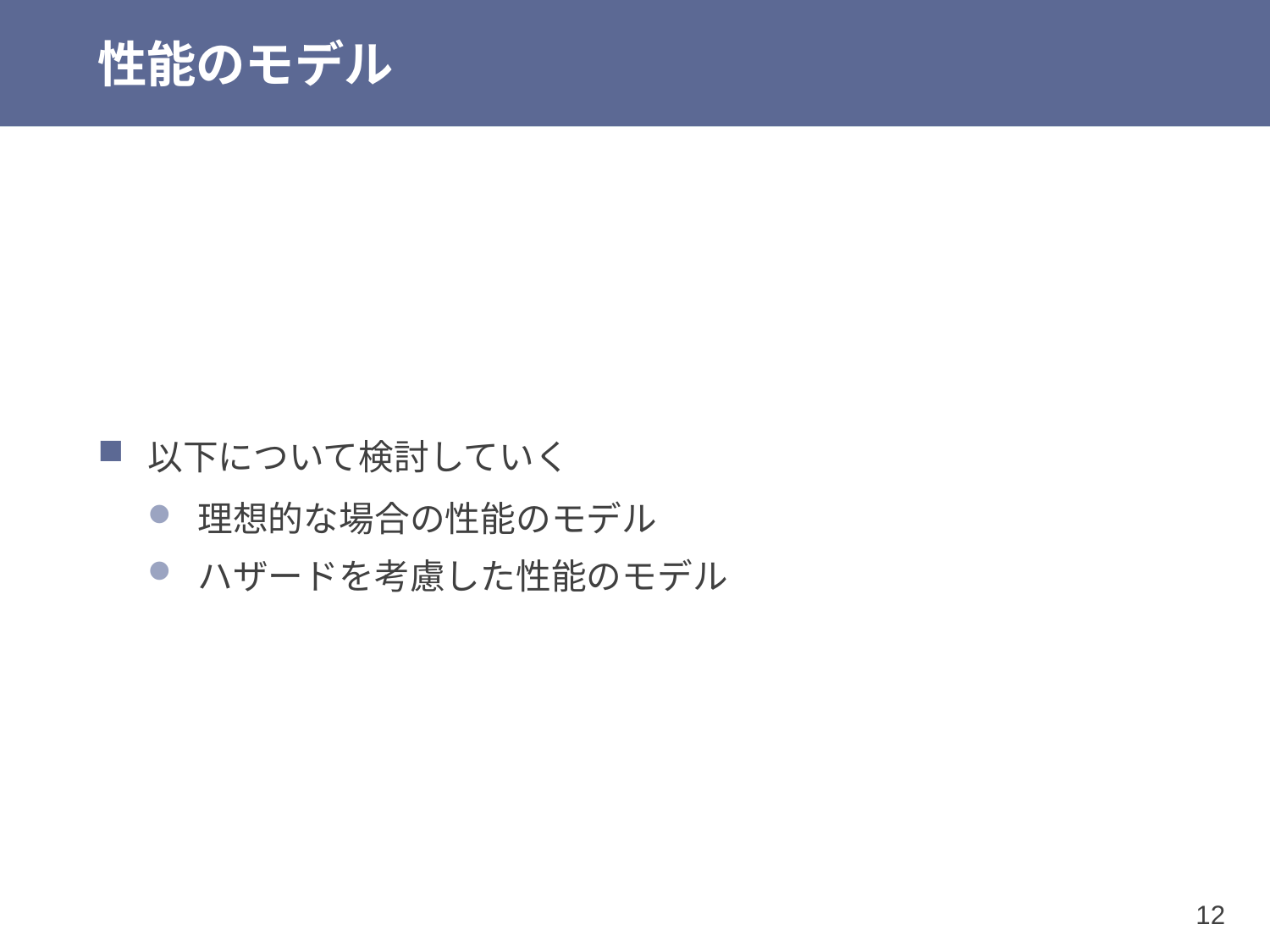

# 性能のモデル
以下について検討していく
理想的な場合の性能のモデル
ハザードを考慮した性能のモデル